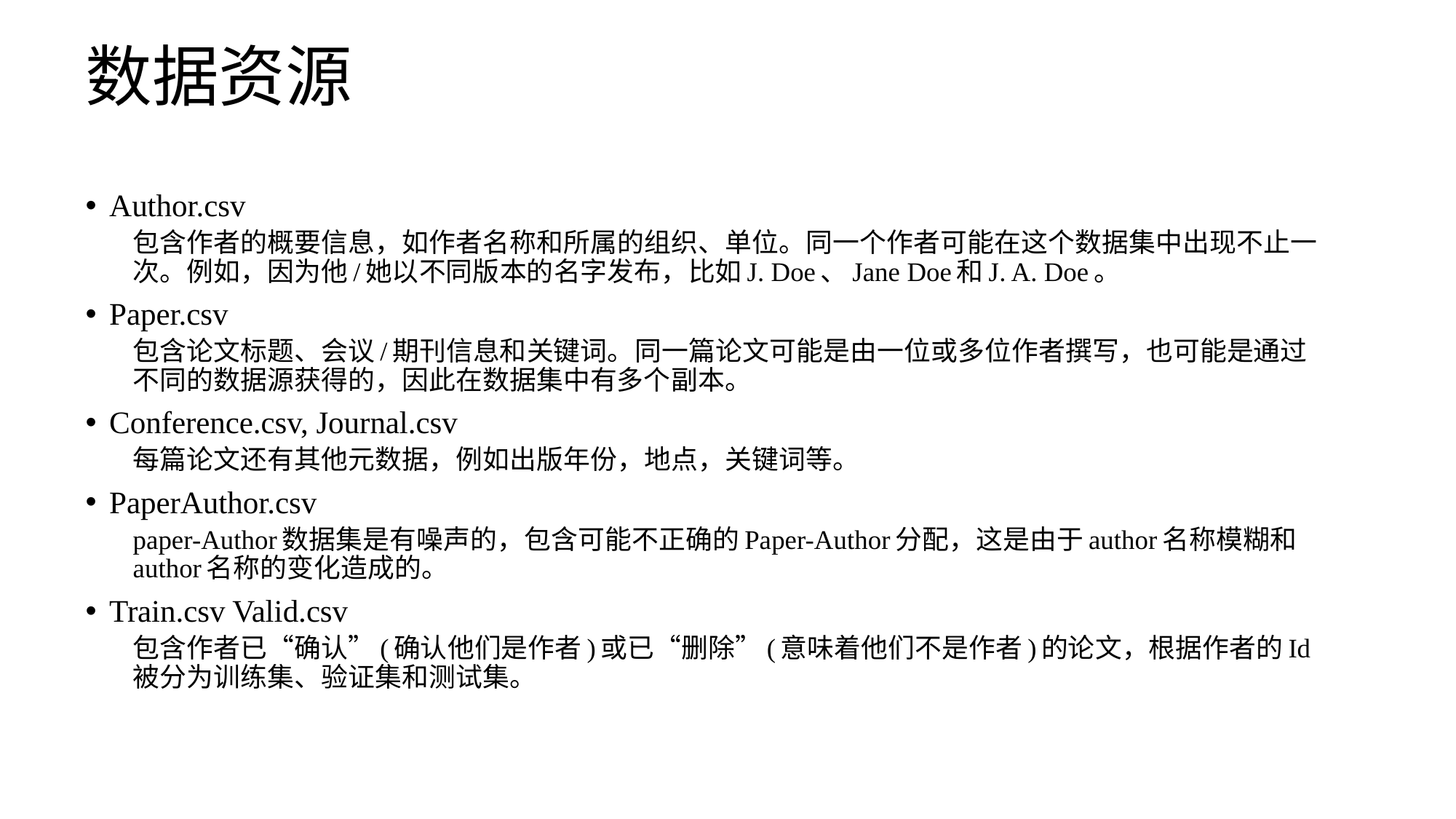

# 数据资源
Author.csv
包含作者的概要信息，如作者名称和所属的组织、单位。同一个作者可能在这个数据集中出现不止一次。例如，因为他/她以不同版本的名字发布，比如J. Doe、Jane Doe和J. A. Doe。
Paper.csv
包含论文标题、会议/期刊信息和关键词。同一篇论文可能是由一位或多位作者撰写，也可能是通过不同的数据源获得的，因此在数据集中有多个副本。
Conference.csv, Journal.csv
每篇论文还有其他元数据，例如出版年份，地点，关键词等。
PaperAuthor.csv
paper-Author数据集是有噪声的，包含可能不正确的Paper-Author分配，这是由于author名称模糊和author名称的变化造成的。
Train.csv Valid.csv
包含作者已“确认”(确认他们是作者)或已“删除”(意味着他们不是作者)的论文，根据作者的Id被分为训练集、验证集和测试集。